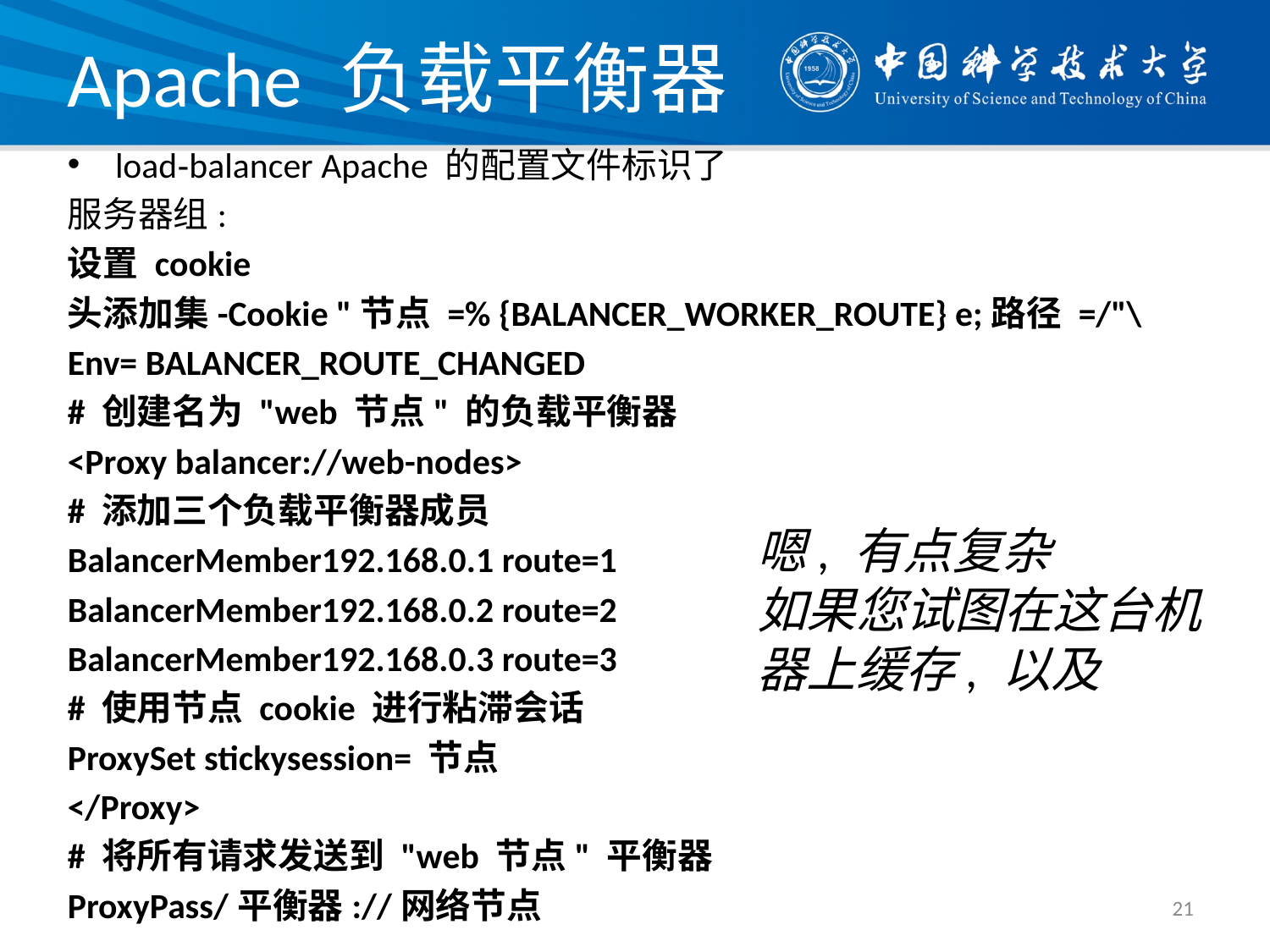

# Apache 负载平衡器
load‐balancer Apache 的配置文件标识了
服务器组:
设置 cookie
头添加集-Cookie "节点 =% {BALANCER_WORKER_ROUTE} e;路径 =/"\
Env= BALANCER_ROUTE_CHANGED
# 创建名为 "web 节点" 的负载平衡器
<Proxy balancer://web-nodes>
# 添加三个负载平衡器成员
BalancerMember192.168.0.1 route=1
BalancerMember192.168.0.2 route=2
BalancerMember192.168.0.3 route=3
# 使用节点 cookie 进行粘滞会话
ProxySet stickysession= 节点
</Proxy>
# 将所有请求发送到 "web 节点" 平衡器
ProxyPass/平衡器://网络节点
嗯, 有点复杂
如果您试图在这台机器上缓存, 以及
21